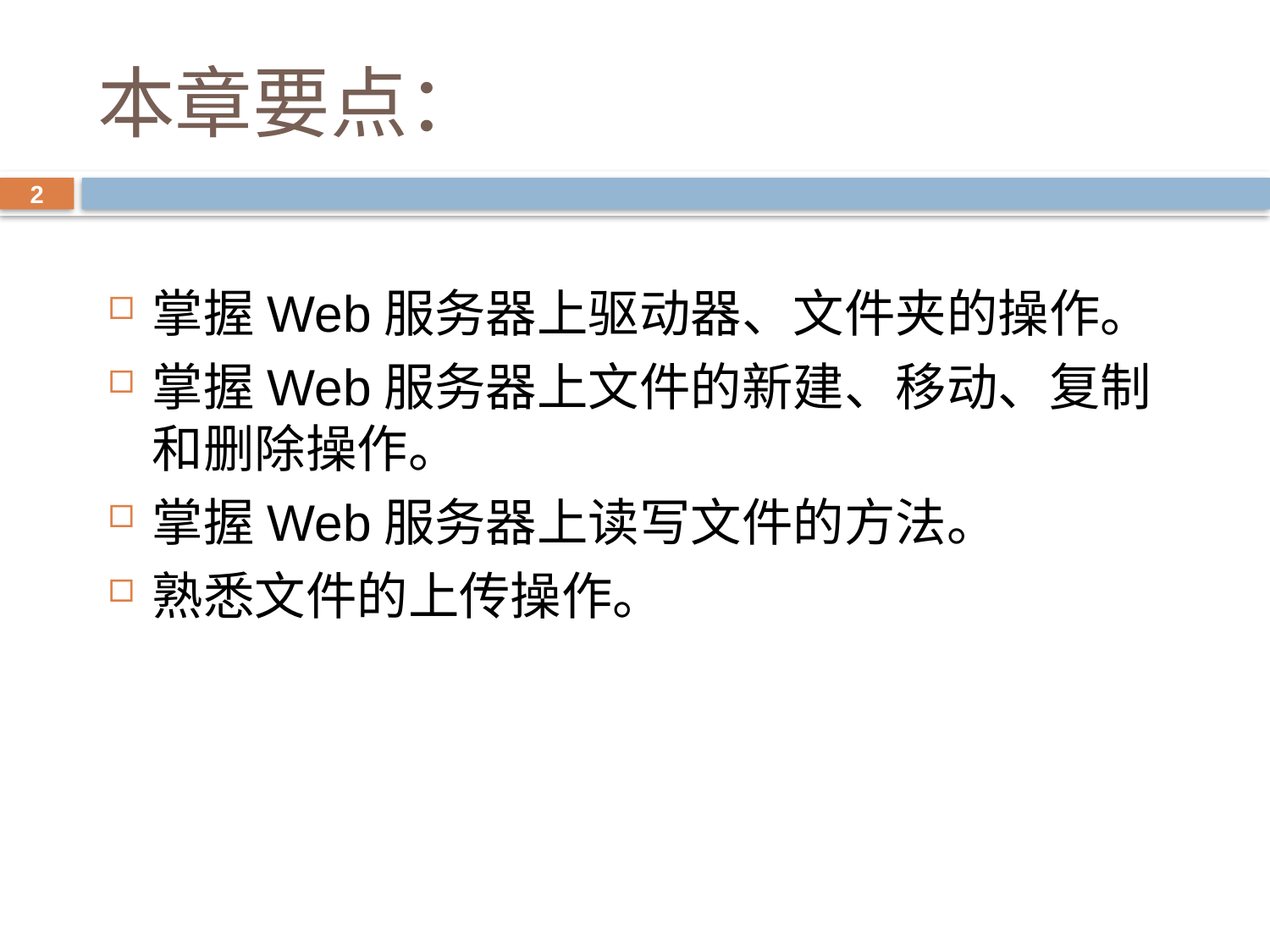

# 本章要点：
2
掌握Web服务器上驱动器、文件夹的操作。
掌握Web服务器上文件的新建、移动、复制和删除操作。
掌握Web服务器上读写文件的方法。
熟悉文件的上传操作。